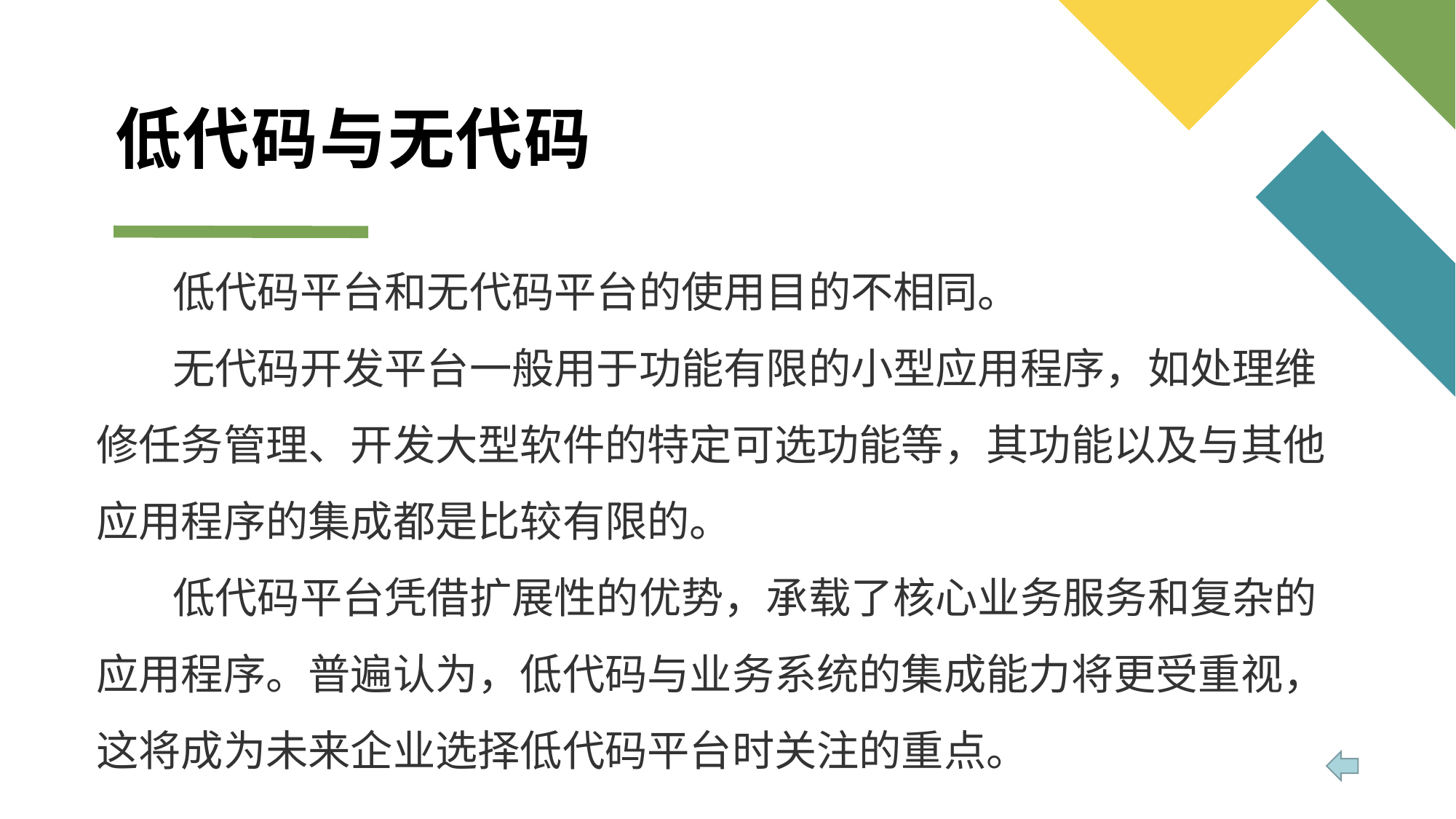

# 低代码与无代码
       低代码平台和无代码平台的使用目的不相同。
       无代码开发平台一般用于功能有限的小型应用程序，如处理维修任务管理、开发大型软件的特定可选功能等，其功能以及与其他应用程序的集成都是比较有限的。
       低代码平台凭借扩展性的优势，承载了核心业务服务和复杂的应用程序。普遍认为，低代码与业务系统的集成能力将更受重视，这将成为未来企业选择低代码平台时关注的重点。